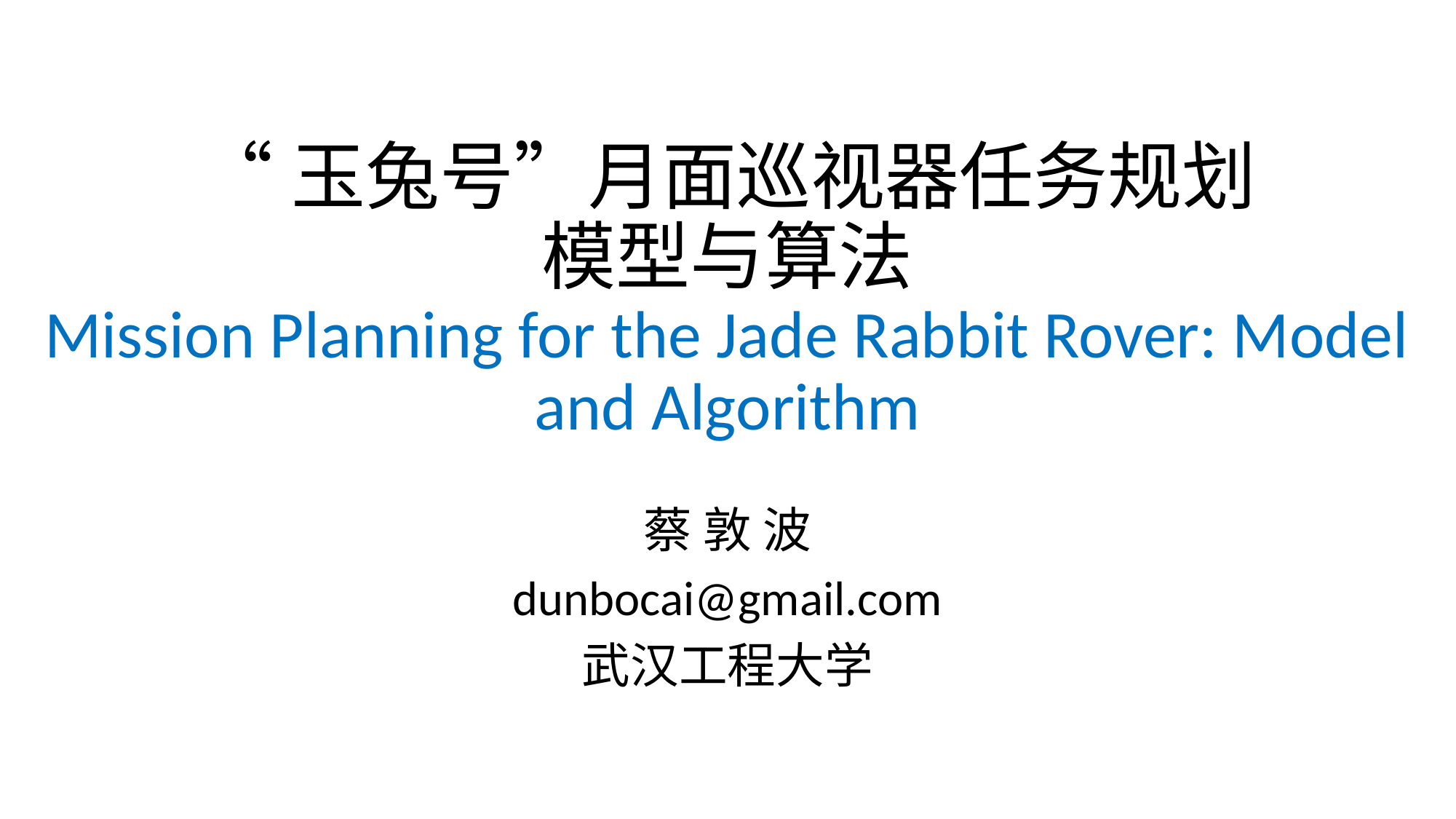

# “玉兔号”月面巡视器任务规划 模型与算法 Mission Planning for the Jade Rabbit Rover: Model and Algorithm
蔡 敦 波
dunbocai@gmail.com
武汉工程大学